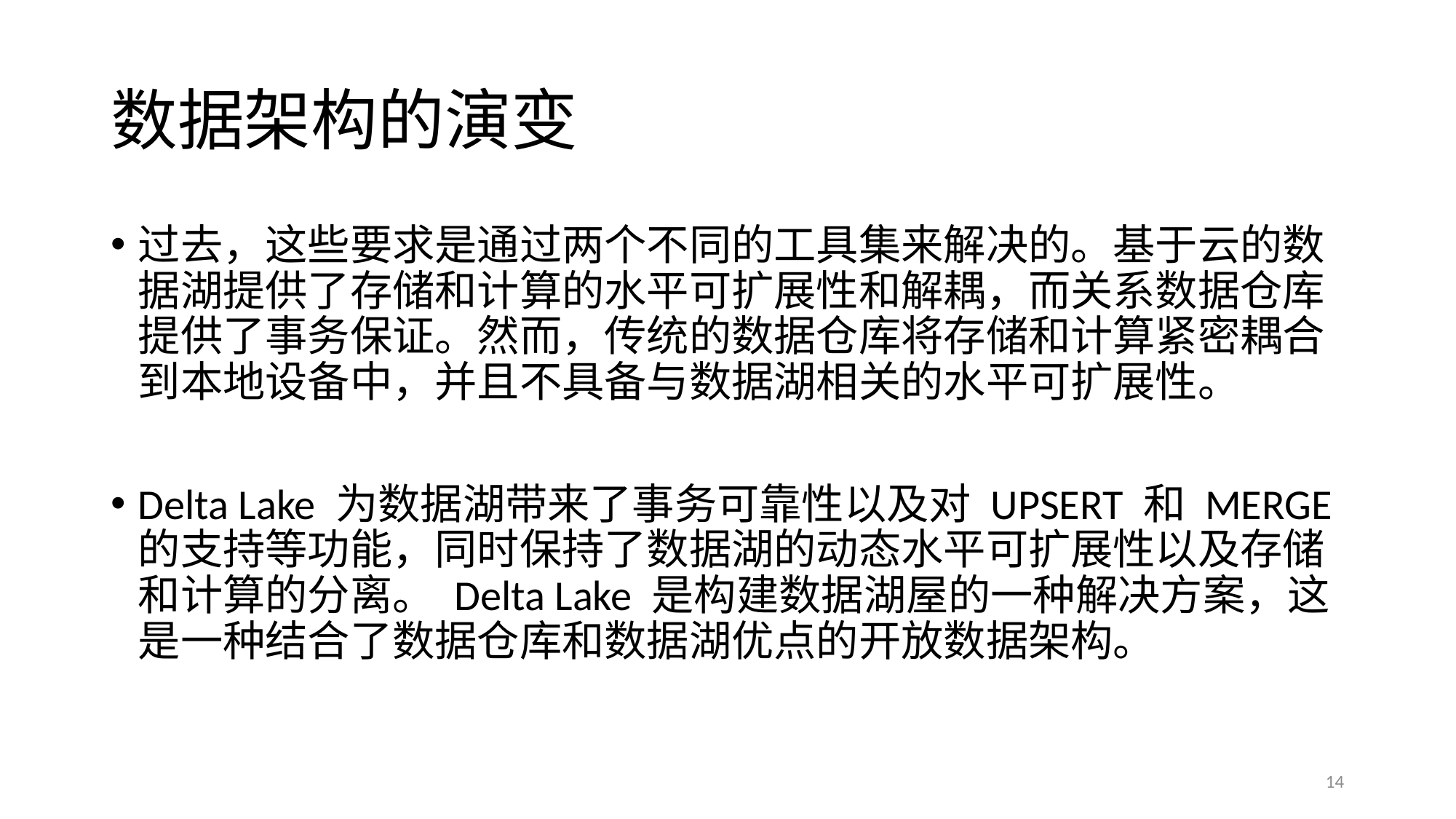

# 数据架构的演变
过去，这些要求是通过两个不同的⼯具集来解决的。基于云的数据湖提供了存储和计算的⽔平可扩展性和解耦，⽽关系数据仓库提供了事务保证。然⽽，传统的数据仓库将存储和计算紧密耦合到本地设备中，并且不具备与数据湖相关的⽔平可扩展性。

Delta Lake 为数据湖带来了事务可靠性以及对 UPSERT 和 MERGE 的⽀持等功能，同时保持了数据湖的动态⽔平可扩展性以及存储和计算的分离。 Delta Lake 是构建数据湖屋的⼀种解决⽅案，这是⼀种结合了数据仓库和数据湖优点的开放数据架构。
14